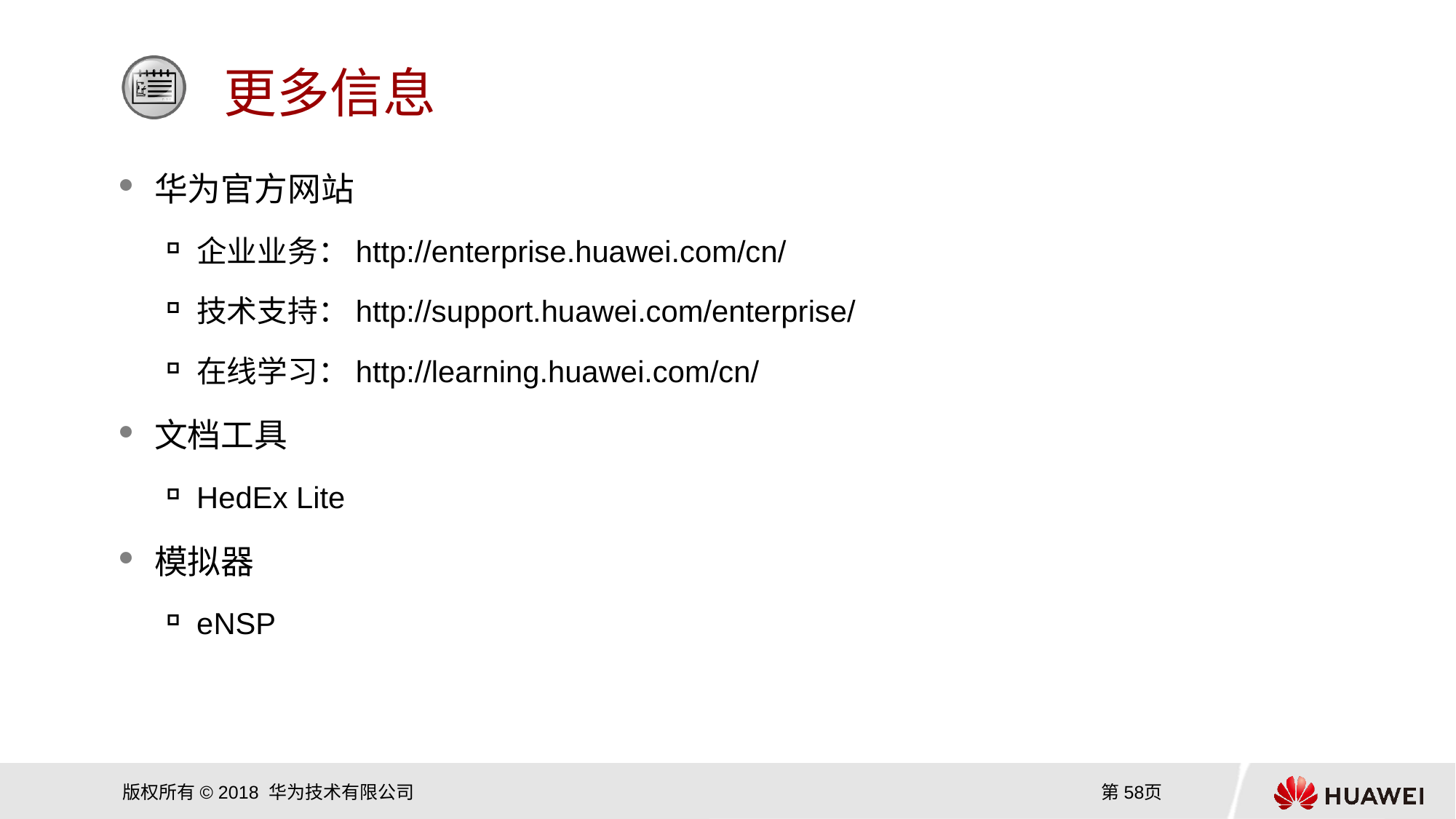

华为官方网站
企业业务：http://enterprise.huawei.com/cn/
技术支持：http://support.huawei.com/enterprise/
在线学习：http://learning.huawei.com/cn/
文档工具
HedEx Lite
模拟器
eNSP